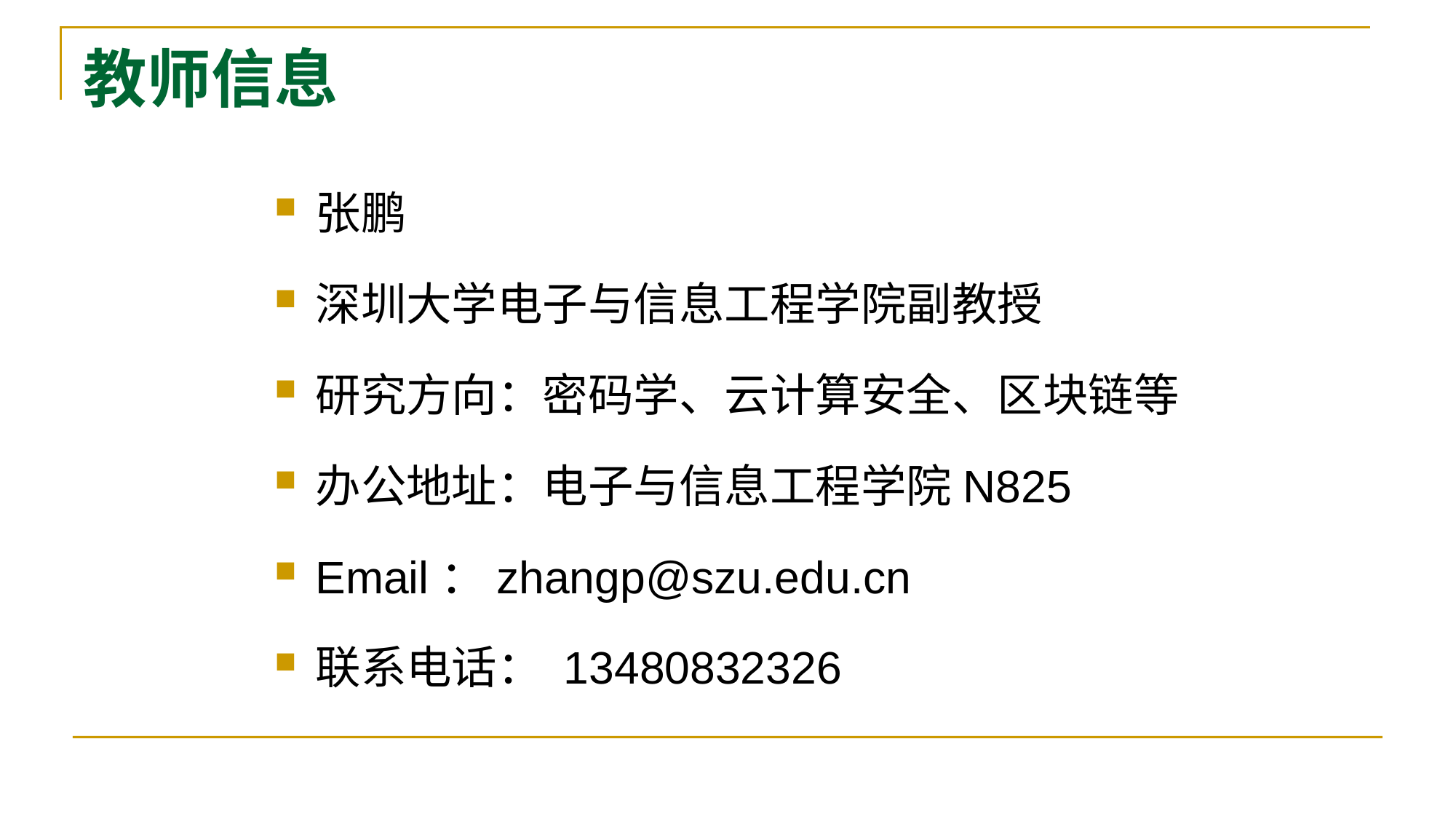

# 教师信息
张鹏
深圳大学电子与信息工程学院副教授
研究方向：密码学、云计算安全、区块链等
办公地址：电子与信息工程学院N825
Email：zhangp@szu.edu.cn
联系电话： 13480832326